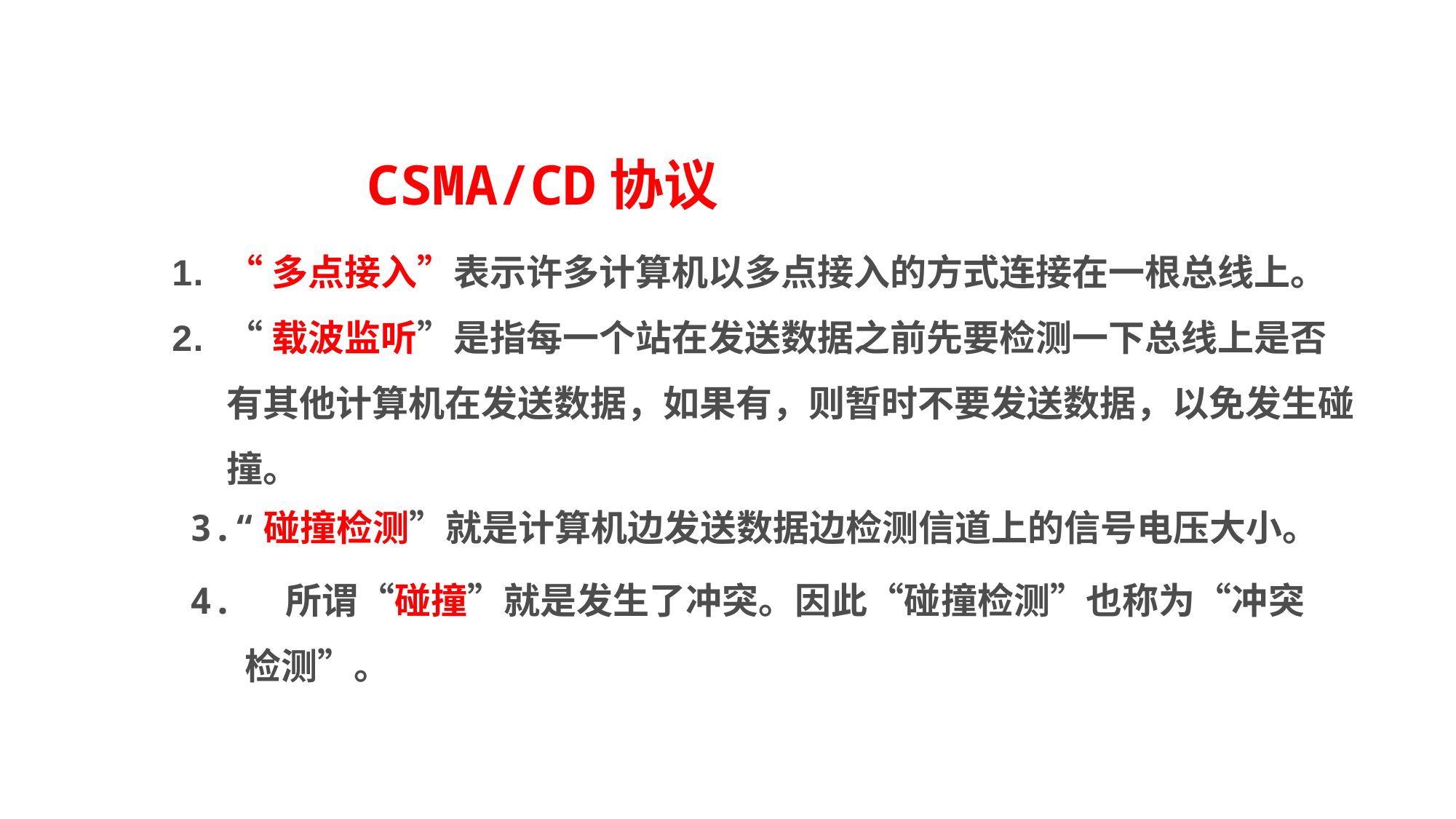

知识点十一： CSMA/CD协议
CSMA/CD协议
“多点接入”表示许多计算机以多点接入的方式连接在一根总线上。
“载波监听”是指每一个站在发送数据之前先要检测一下总线上是否有其他计算机在发送数据，如果有，则暂时不要发送数据，以免发生碰撞。
3.“碰撞检测”就是计算机边发送数据边检测信道上的信号电压大小。
4.  所谓“碰撞”就是发生了冲突。因此“碰撞检测”也称为“冲突检测”。